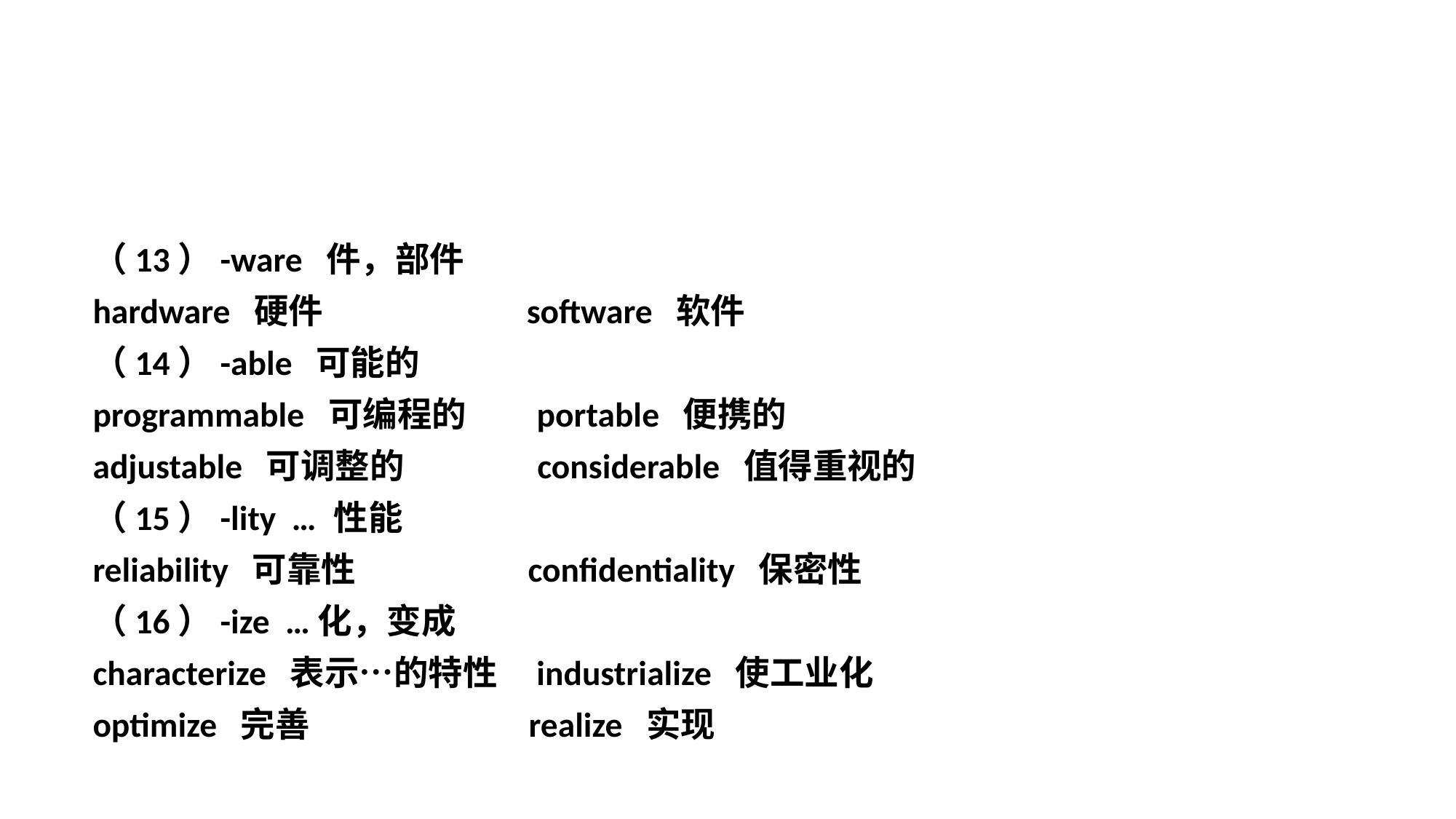

#
（13）-ware  件，部件
hardware  硬件                         software  软件
（14）-able  可能的
programmable  可编程的        portable  便携的
adjustable  可调整的                considerable  值得重视的
（15）-lity  … 性能
reliability  可靠性                     confidentiality  保密性
（16）-ize  …化，变成
characterize  表示…的特性    industrialize  使工业化
optimize  完善                           realize  实现